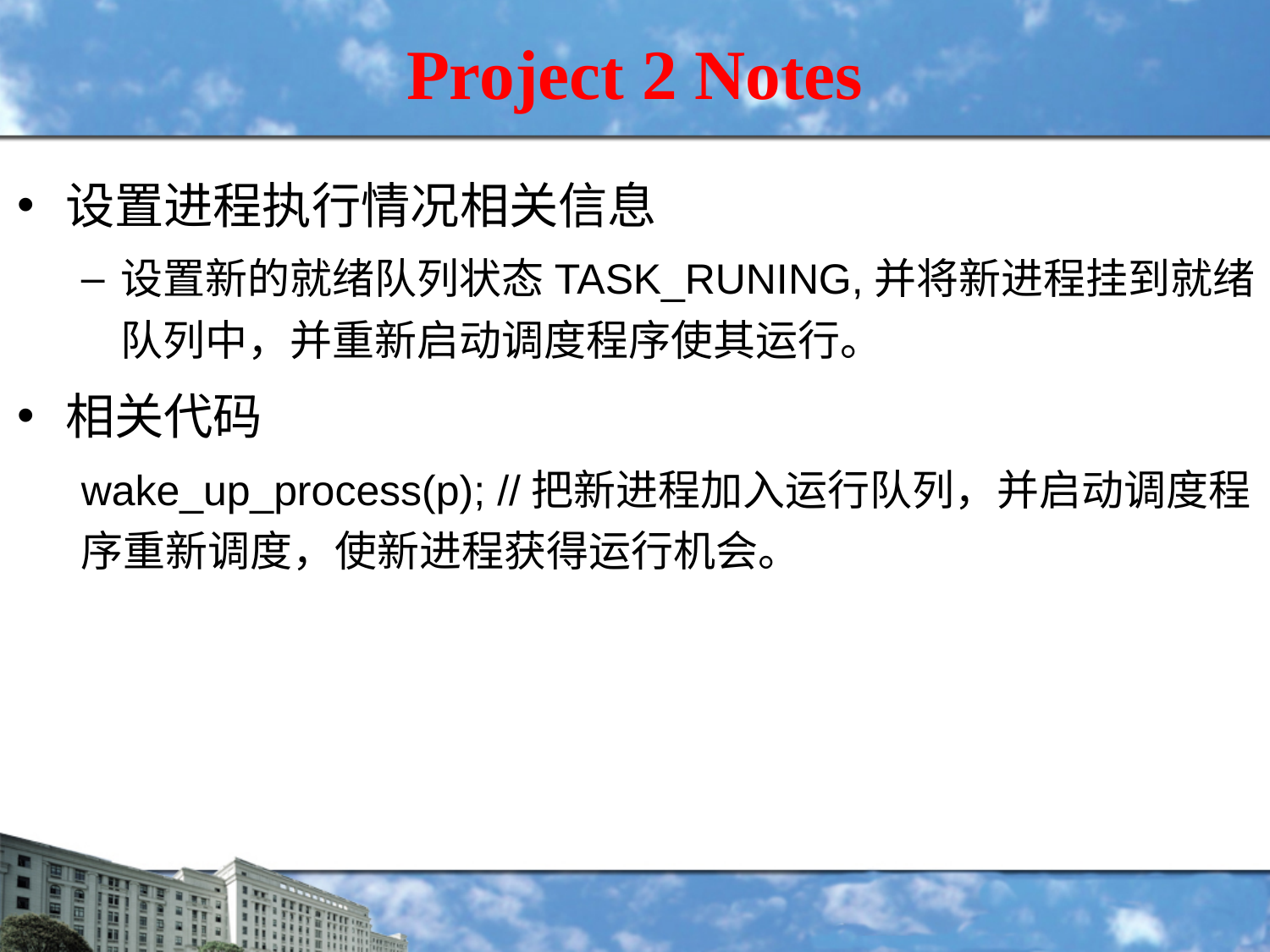

# Project 2 Notes
设置进程执行情况相关信息
设置新的就绪队列状态TASK_RUNING,并将新进程挂到就绪队列中，并重新启动调度程序使其运行。
相关代码
wake_up_process(p); //把新进程加入运行队列，并启动调度程序重新调度，使新进程获得运行机会。